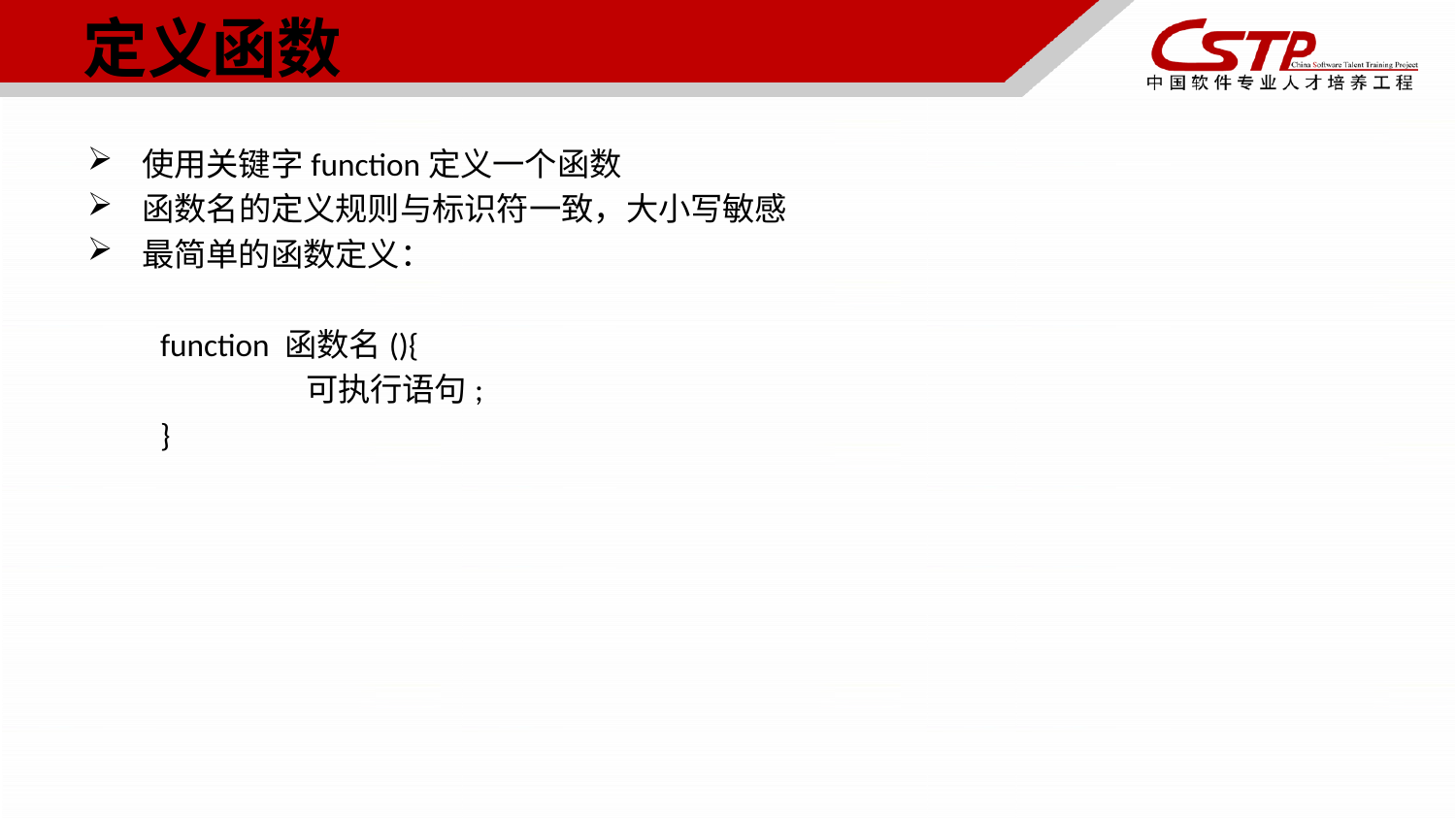

# 定义函数
使用关键字function定义一个函数
函数名的定义规则与标识符一致，大小写敏感
最简单的函数定义：

function 函数名(){
	可执行语句;
}